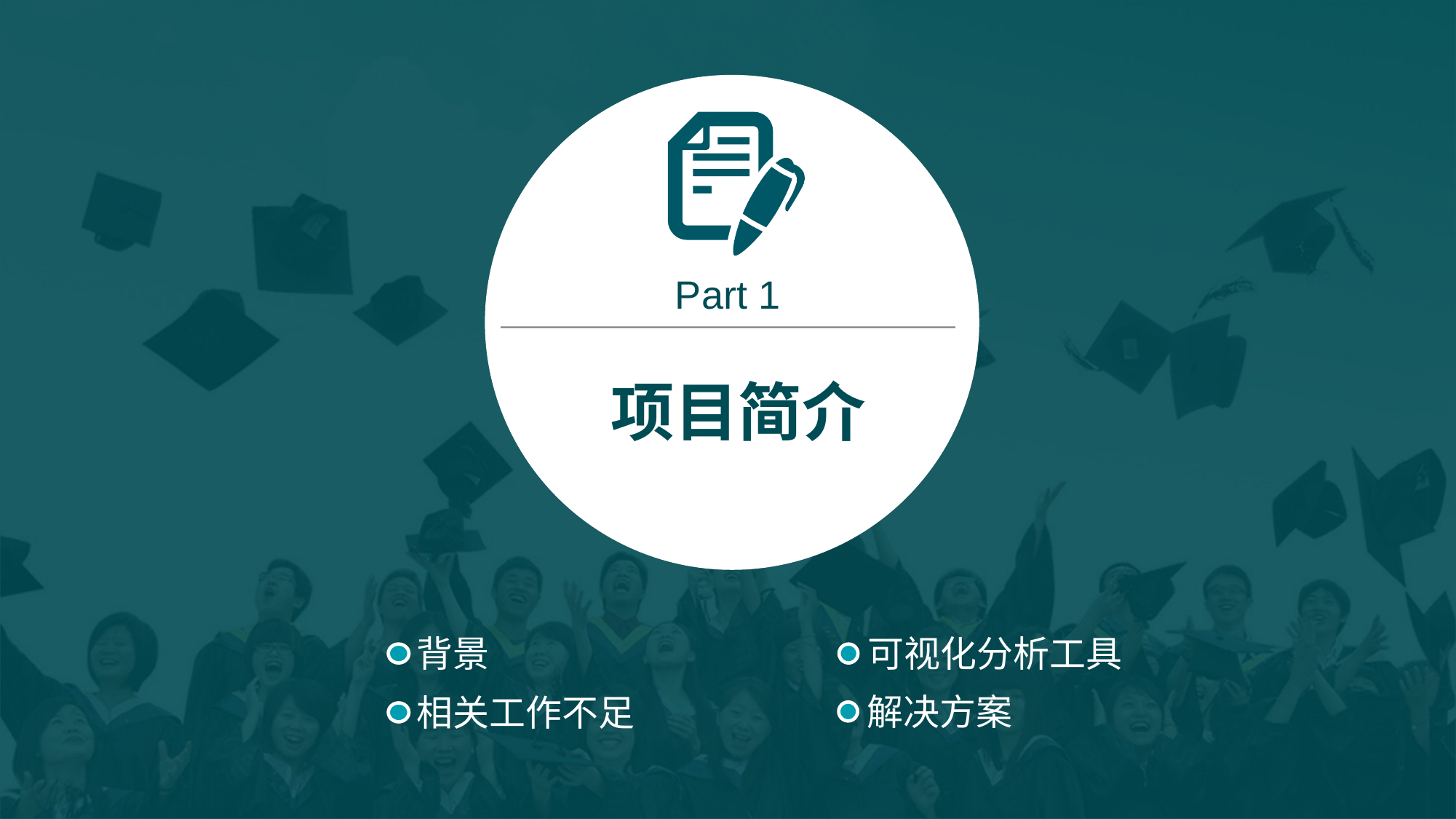

Part 1

项目简介
背景
可视化分析工具

解决方案
相关工作不足